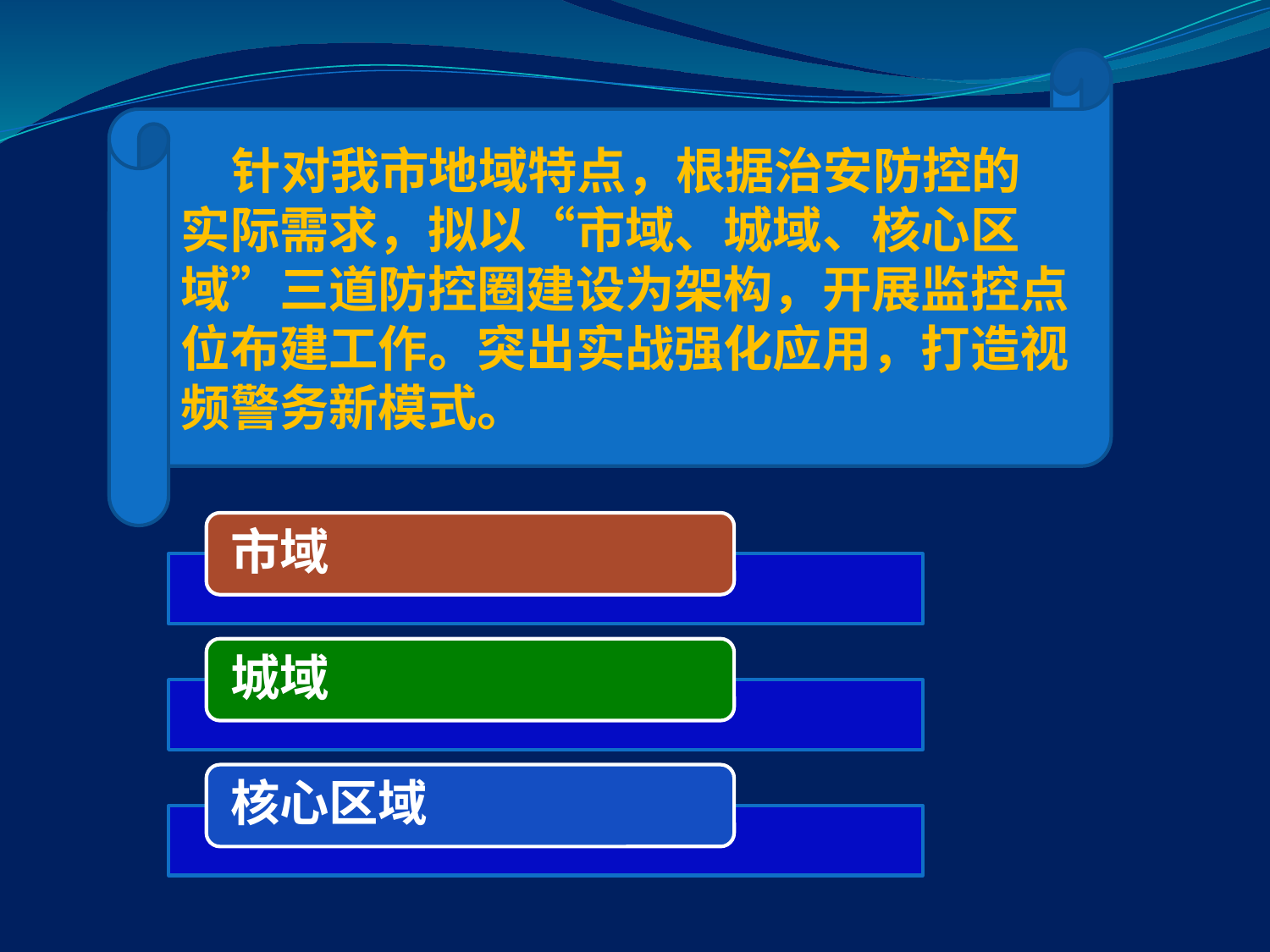

针对我市地域特点，根据治安防控的实际需求，拟以“市域、城域、核心区域”三道防控圈建设为架构，开展监控点位布建工作。突出实战强化应用，打造视频警务新模式。

市域
城域
核心区域